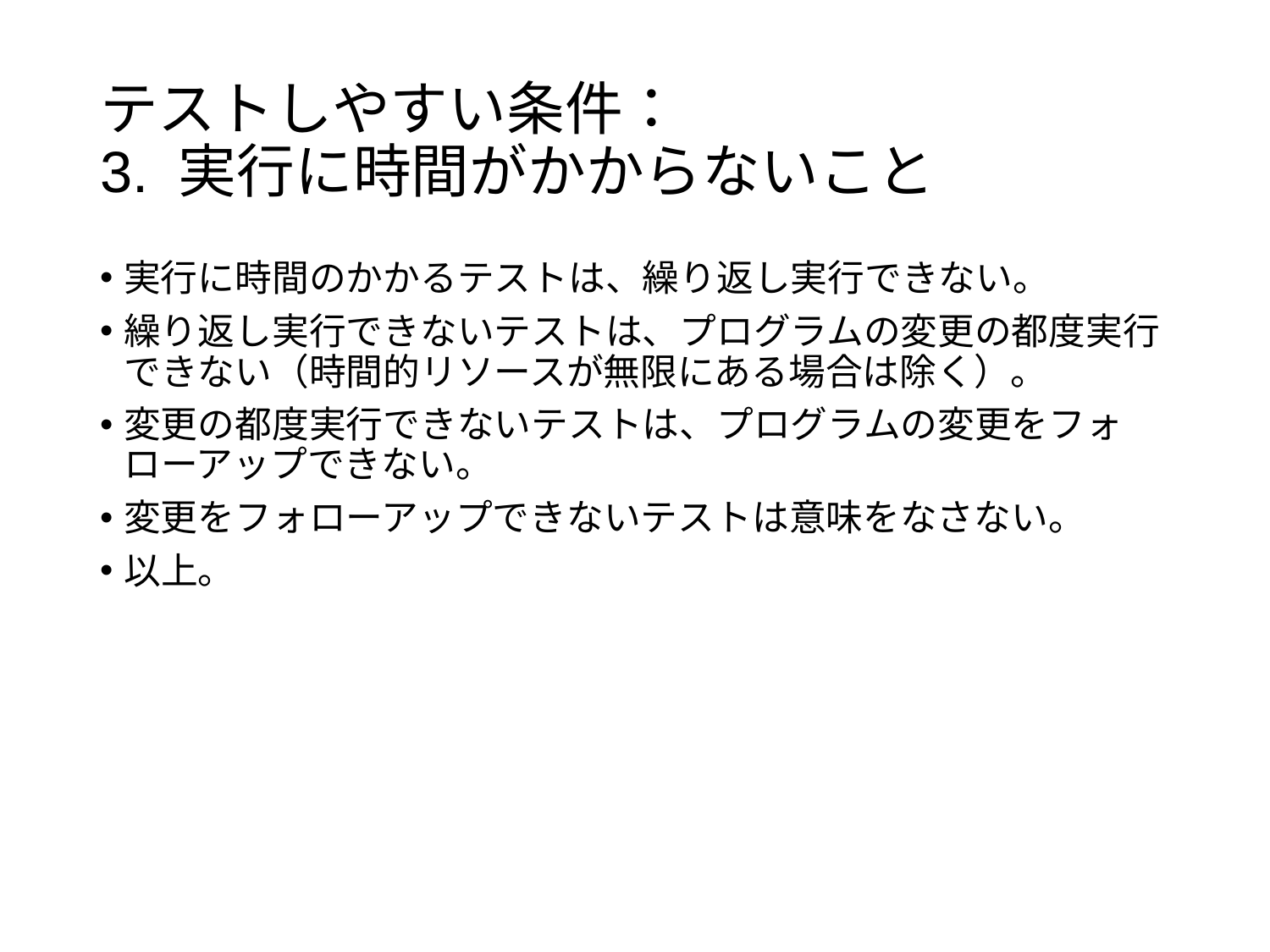

# テストしやすい条件： 3. 実行に時間がかからないこと
実行に時間のかかるテストは、繰り返し実行できない。
繰り返し実行できないテストは、プログラムの変更の都度実行できない（時間的リソースが無限にある場合は除く）。
変更の都度実行できないテストは、プログラムの変更をフォローアップできない。
変更をフォローアップできないテストは意味をなさない。
以上。